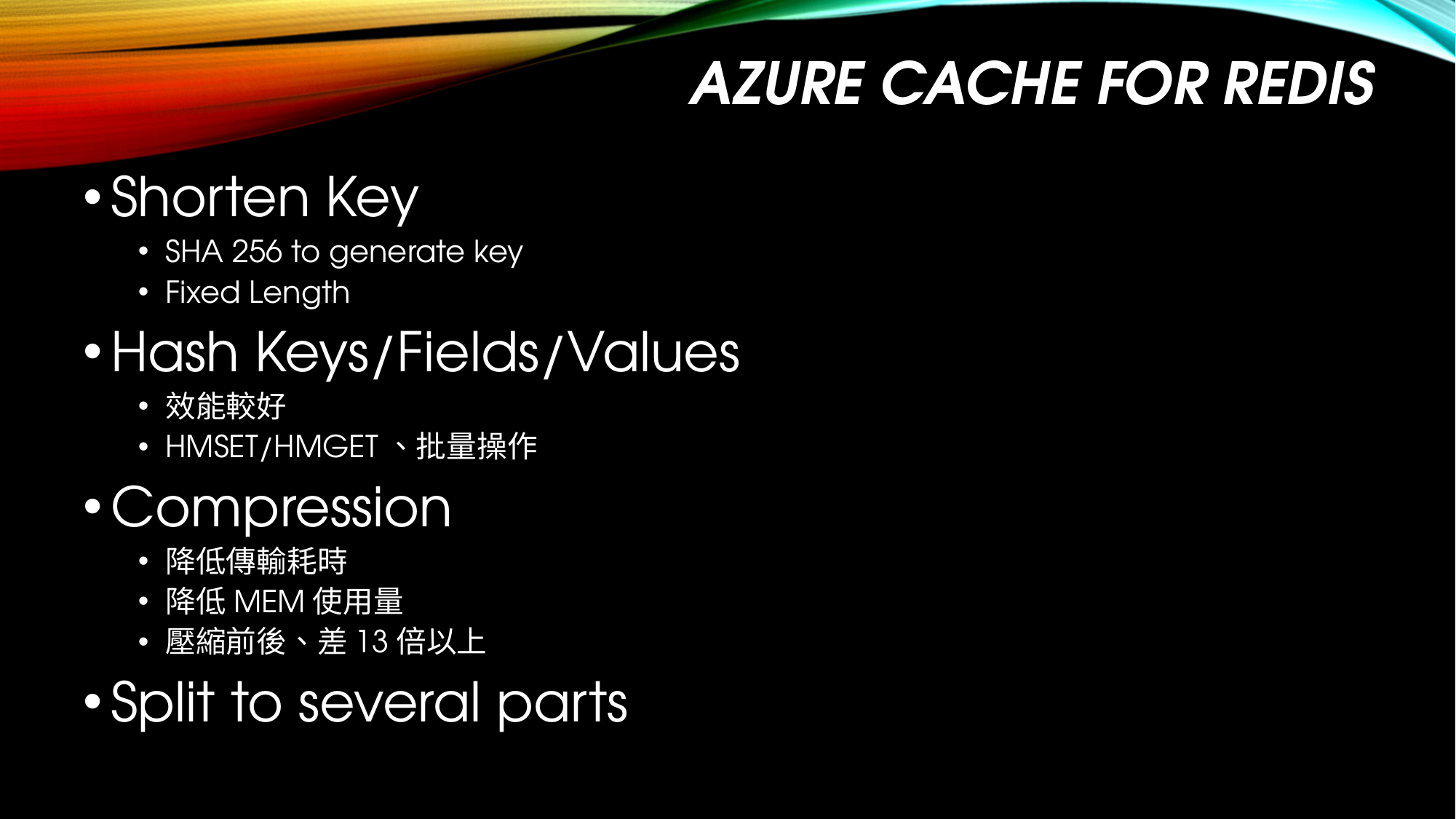

# Azure Cache for Redis
Shorten Key
SHA 256 to generate key
Fixed Length
Hash Keys/Fields/Values
效能較好
HMSET/HMGET、批量操作
Compression
降低傳輸耗時
降低MEM使用量
壓縮前後、差13倍以上
Split to several parts